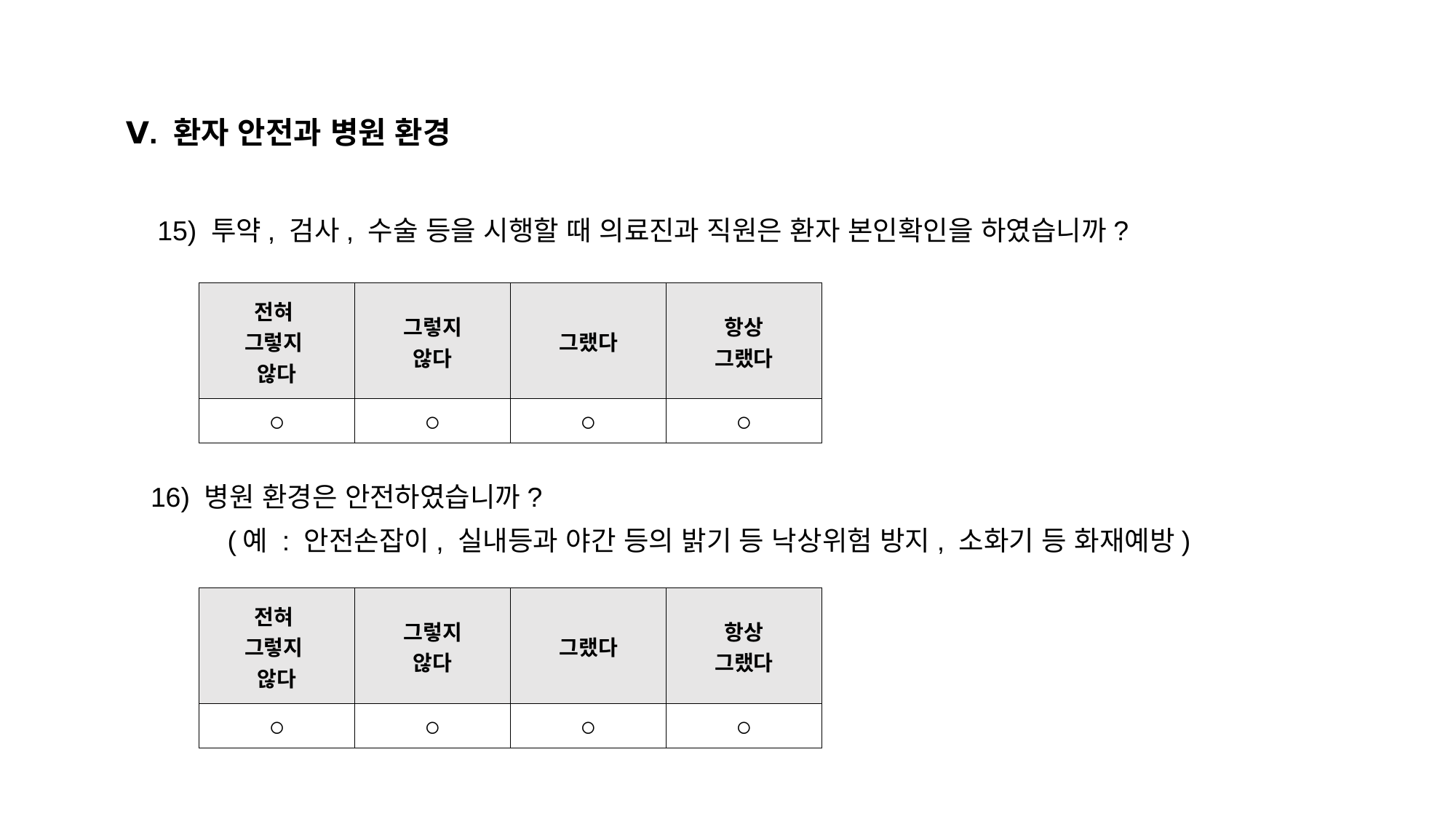

Ⅴ. 환자 안전과 병원 환경
15) 투약, 검사, 수술 등을 시행할 때 의료진과 직원은 환자 본인확인을 하였습니까?
| 전혀 그렇지 않다 | 그렇지 않다 | 그랬다 | 항상 그랬다 |
| --- | --- | --- | --- |
| ○ | ○ | ○ | ○ |
16) 병원 환경은 안전하였습니까?
(예 : 안전손잡이, 실내등과 야간 등의 밝기 등 낙상위험 방지, 소화기 등 화재예방)
| 전혀 그렇지 않다 | 그렇지 않다 | 그랬다 | 항상 그랬다 |
| --- | --- | --- | --- |
| ○ | ○ | ○ | ○ |